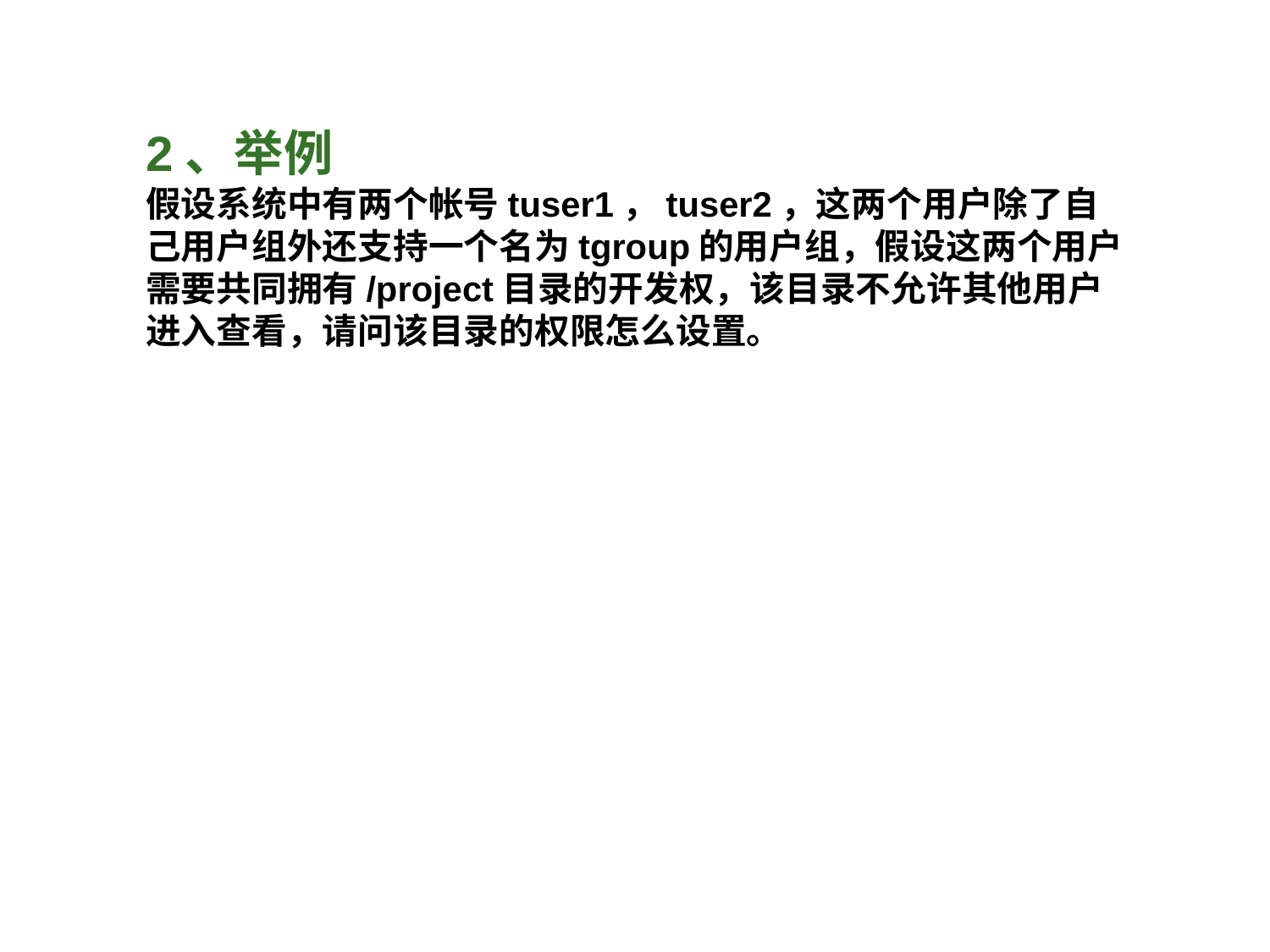

2、举例
假设系统中有两个帐号tuser1，tuser2，这两个用户除了自己用户组外还支持一个名为tgroup的用户组，假设这两个用户需要共同拥有/project目录的开发权，该目录不允许其他用户进入查看，请问该目录的权限怎么设置。